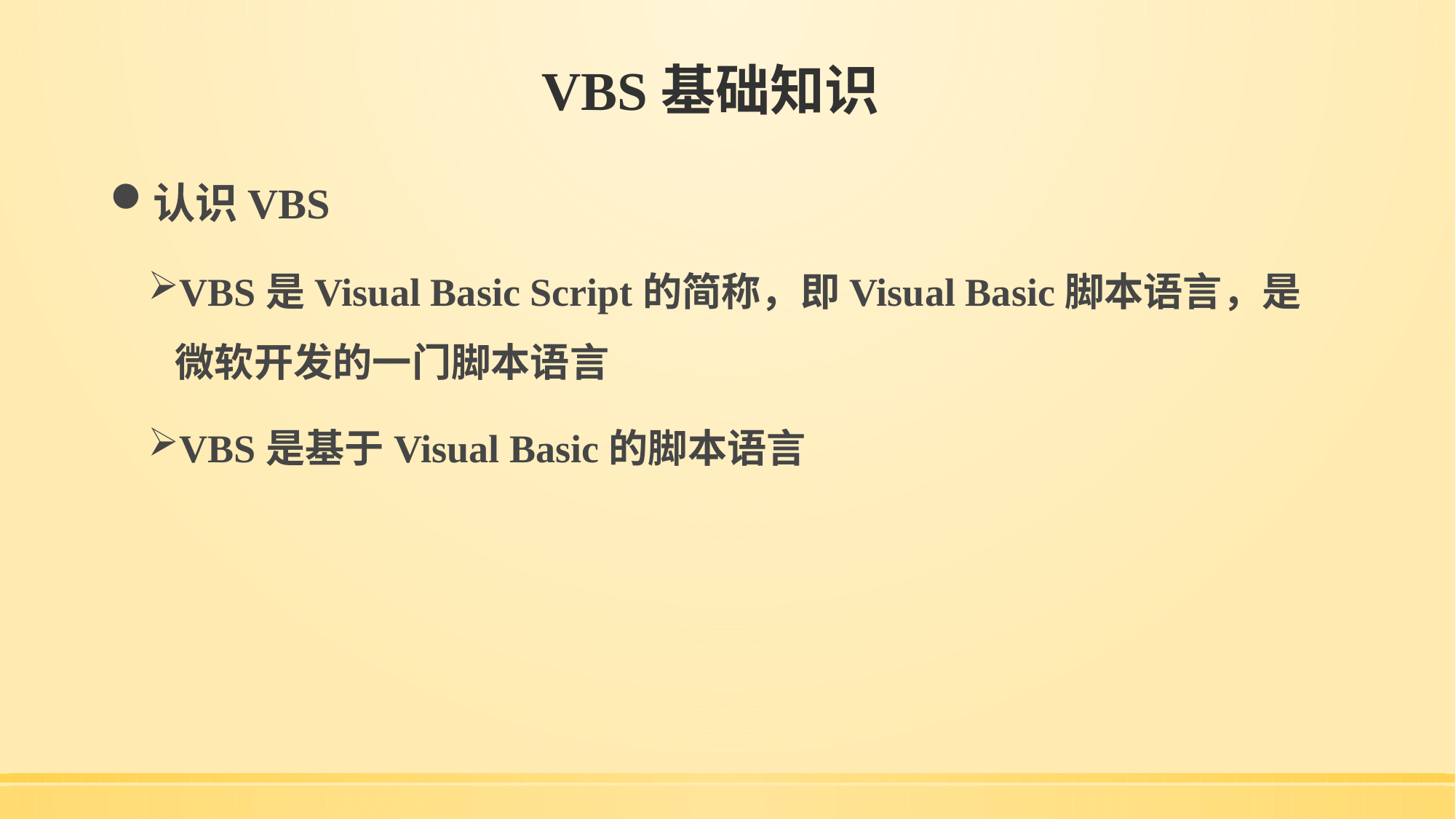

# VBS基础知识
认识VBS
VBS是Visual Basic Script的简称，即Visual Basic脚本语言，是微软开发的一门脚本语言
VBS是基于Visual Basic的脚本语言